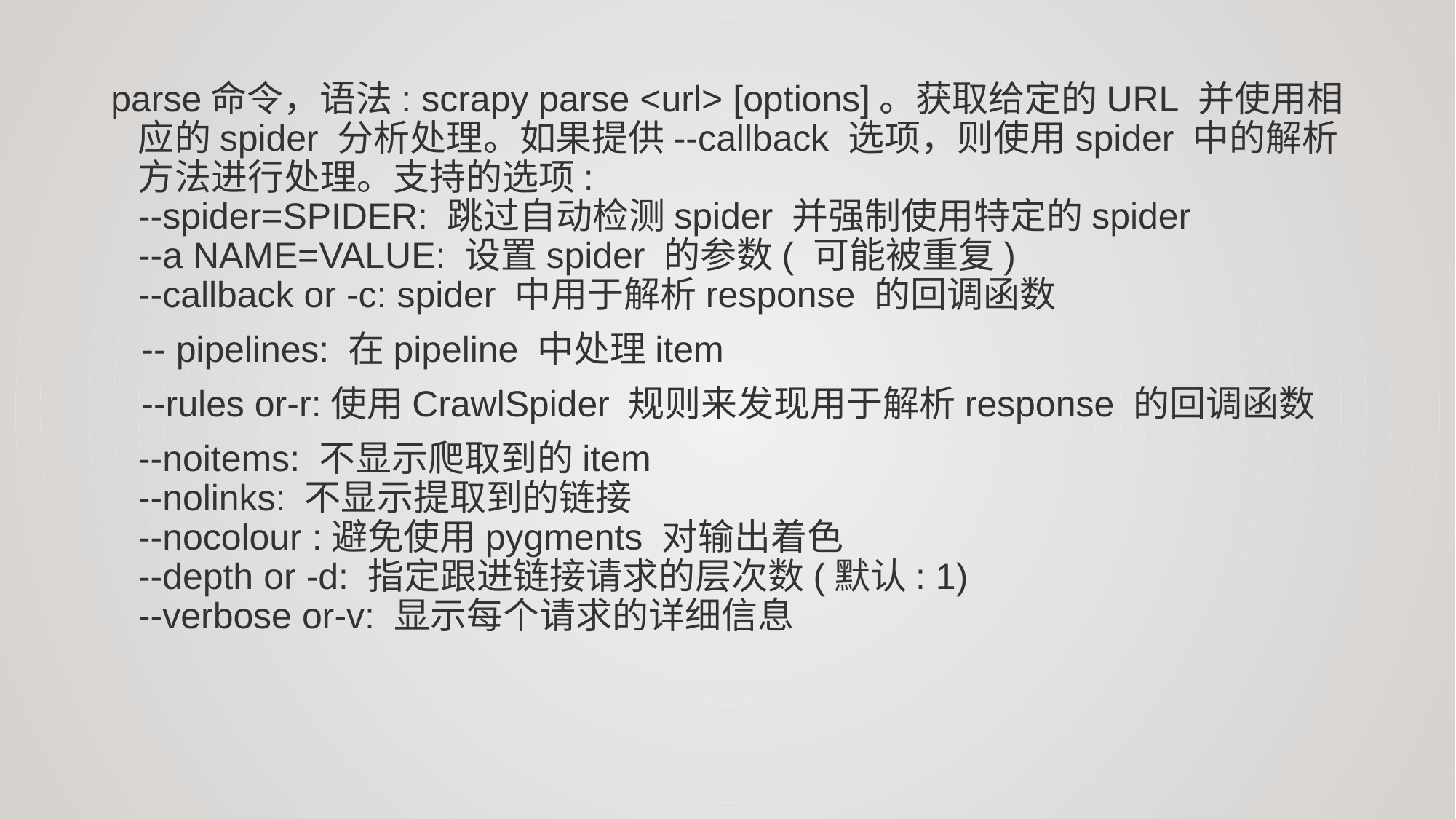

parse命令，语法: scrapy parse <url> [options]。获取给定的URL 并使用相应的spider 分析处理。如果提供--callback 选项，则使用spider 中的解析方法进行处理。支持的选项:
--spider=SPIDER: 跳过自动检测spider 并强制使用特定的spider
--a NAME=VALUE: 设置spider 的参数( 可能被重复)
--callback or -c: spider 中用于解析response 的回调函数
   -- pipelines: 在pipeline 中处理item
   --rules or-r:使用CrawlSpider 规则来发现用于解析response 的回调函数
	--noitems: 不显示爬取到的item
--nolinks: 不显示提取到的链接
--nocolour :避免使用pygments 对输出着色
--depth or -d: 指定跟进链接请求的层次数(默认: 1)
--verbose or-v: 显示每个请求的详细信息